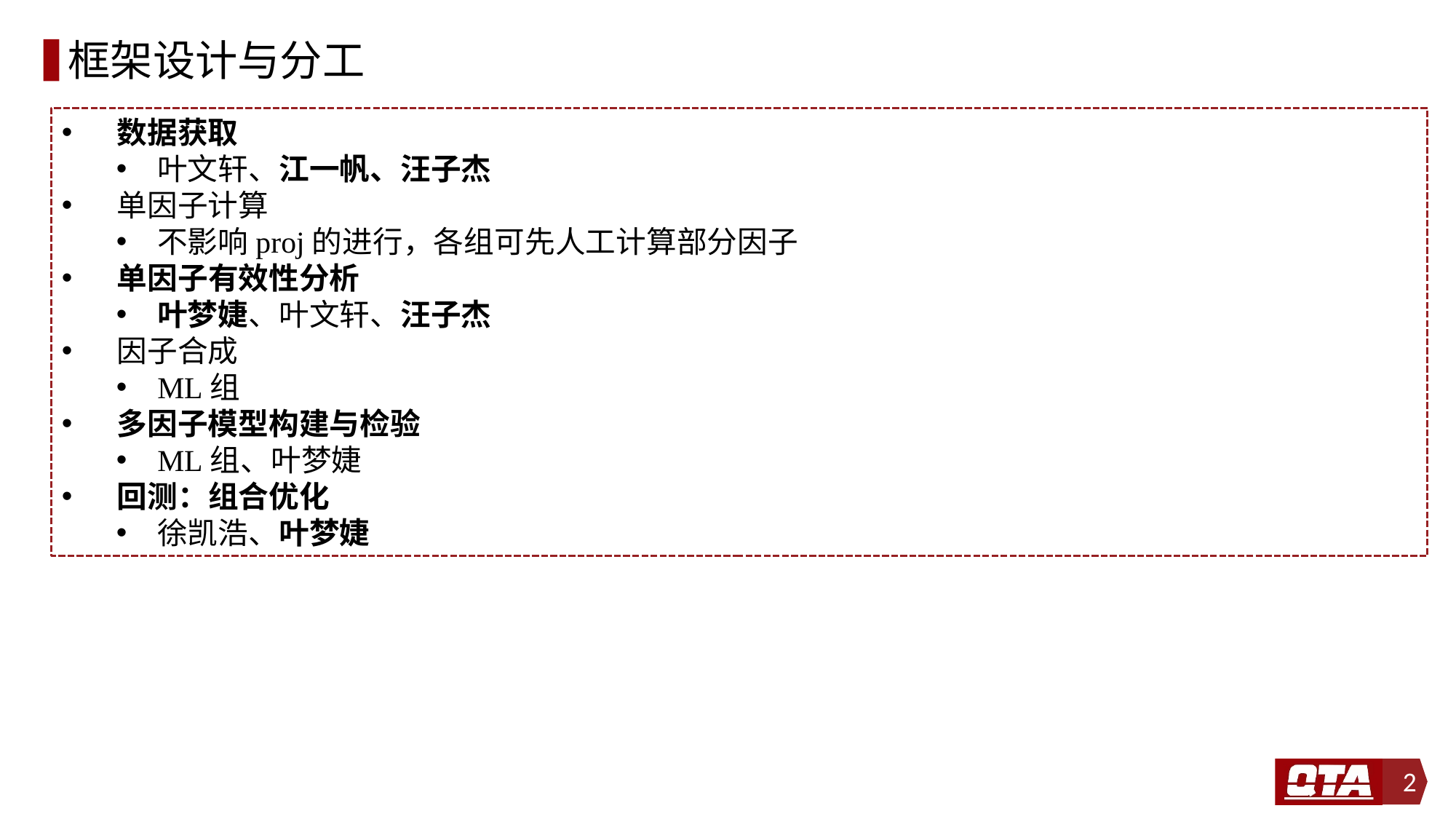

# 框架设计与分工
 数据获取
叶文轩、江一帆、汪子杰
 单因子计算
不影响proj的进行，各组可先人工计算部分因子
 单因子有效性分析
叶梦婕、叶文轩、汪子杰
 因子合成
ML组
 多因子模型构建与检验
ML组、叶梦婕
 回测：组合优化
徐凯浩、叶梦婕
2